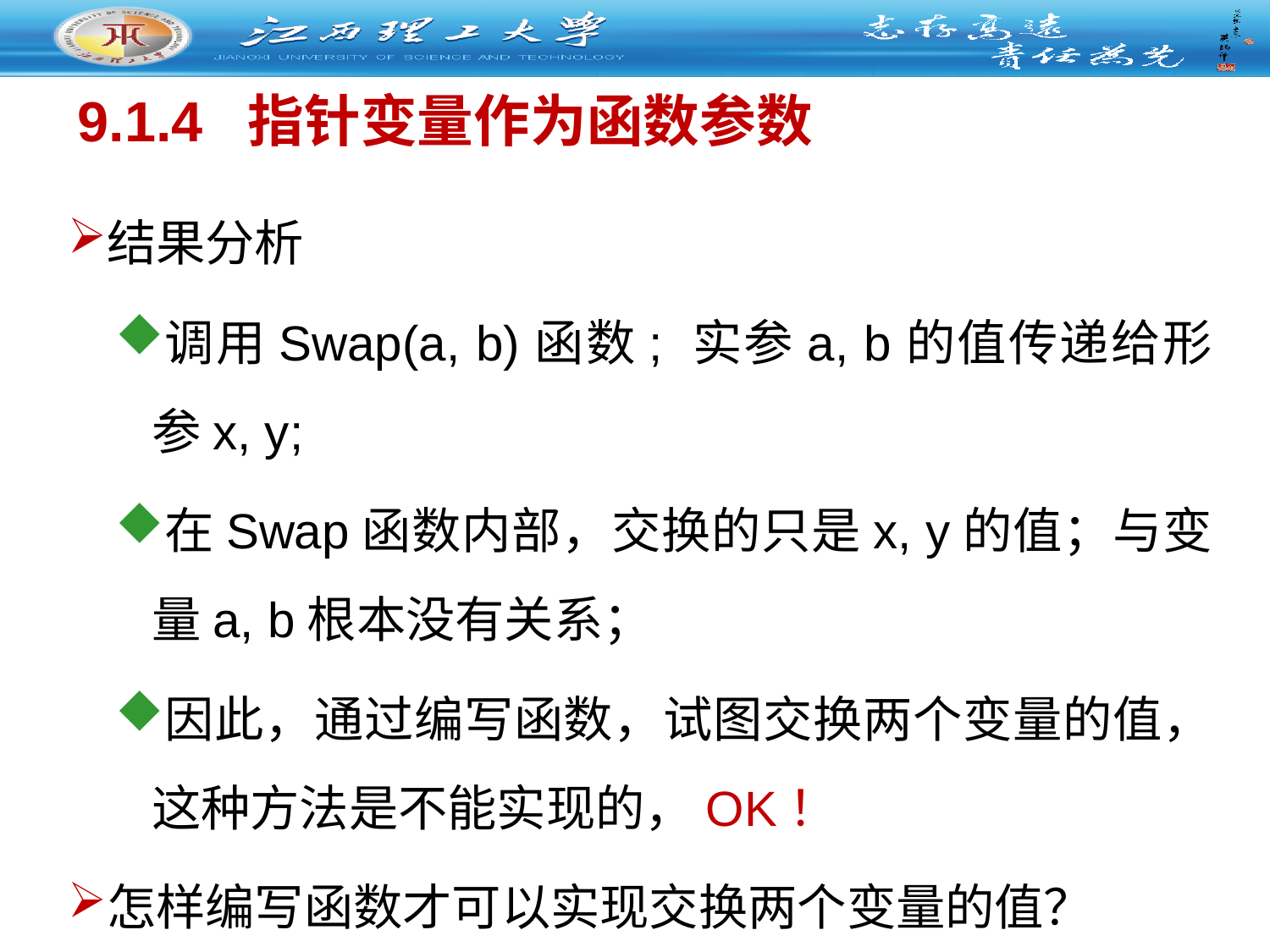

# 9.1.4  指针变量作为函数参数
结果分析
调用Swap(a, b)函数; 实参a, b的值传递给形参x, y;
在Swap函数内部，交换的只是x, y的值；与变量a, b根本没有关系；
因此，通过编写函数，试图交换两个变量的值，这种方法是不能实现的，OK！
怎样编写函数才可以实现交换两个变量的值？